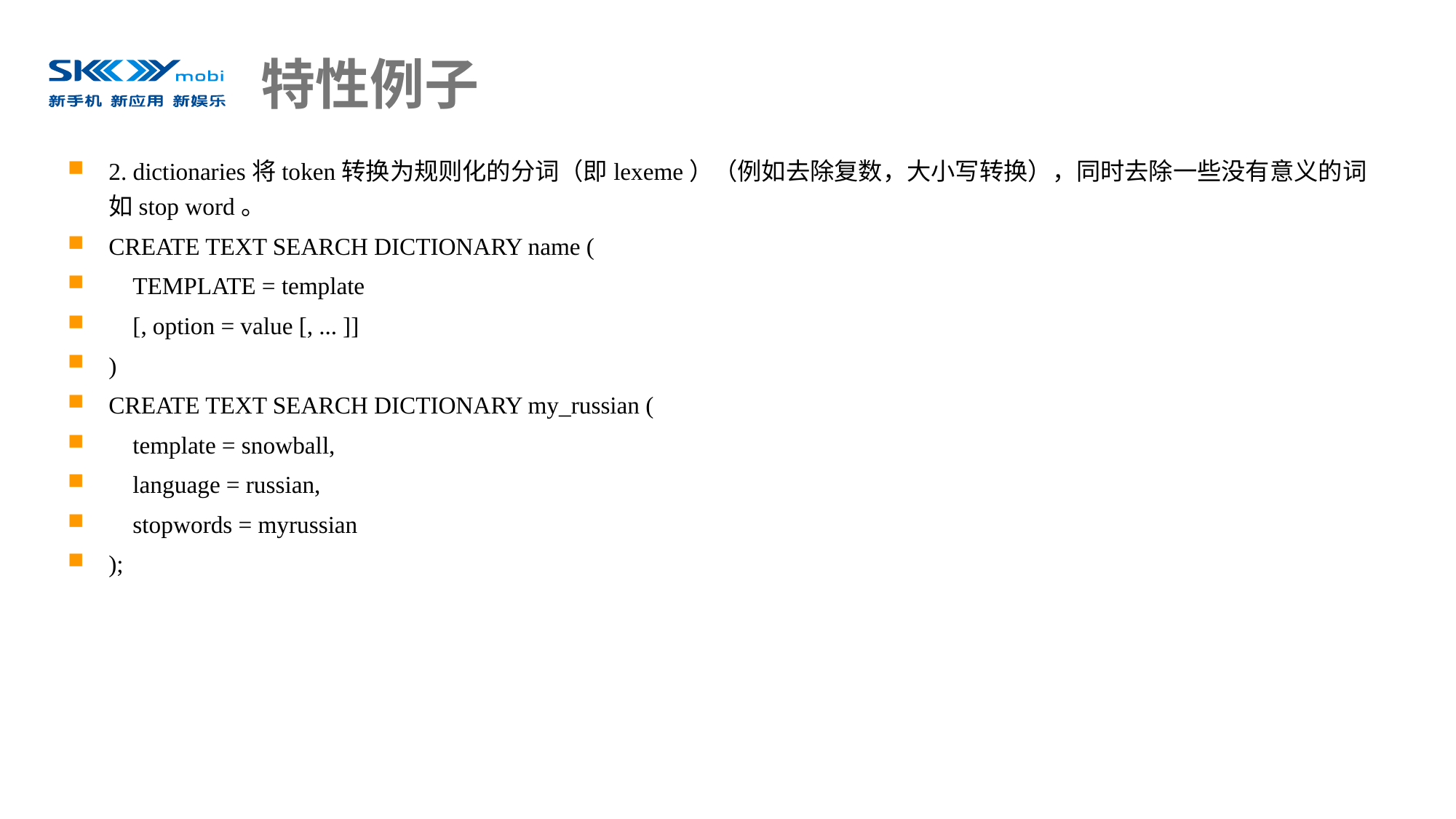

# 特性例子
2. dictionaries将token转换为规则化的分词（即lexeme）（例如去除复数，大小写转换），同时去除一些没有意义的词如stop word。
CREATE TEXT SEARCH DICTIONARY name (
    TEMPLATE = template
    [, option = value [, ... ]]
)
CREATE TEXT SEARCH DICTIONARY my_russian (
    template = snowball,
    language = russian,
    stopwords = myrussian
);